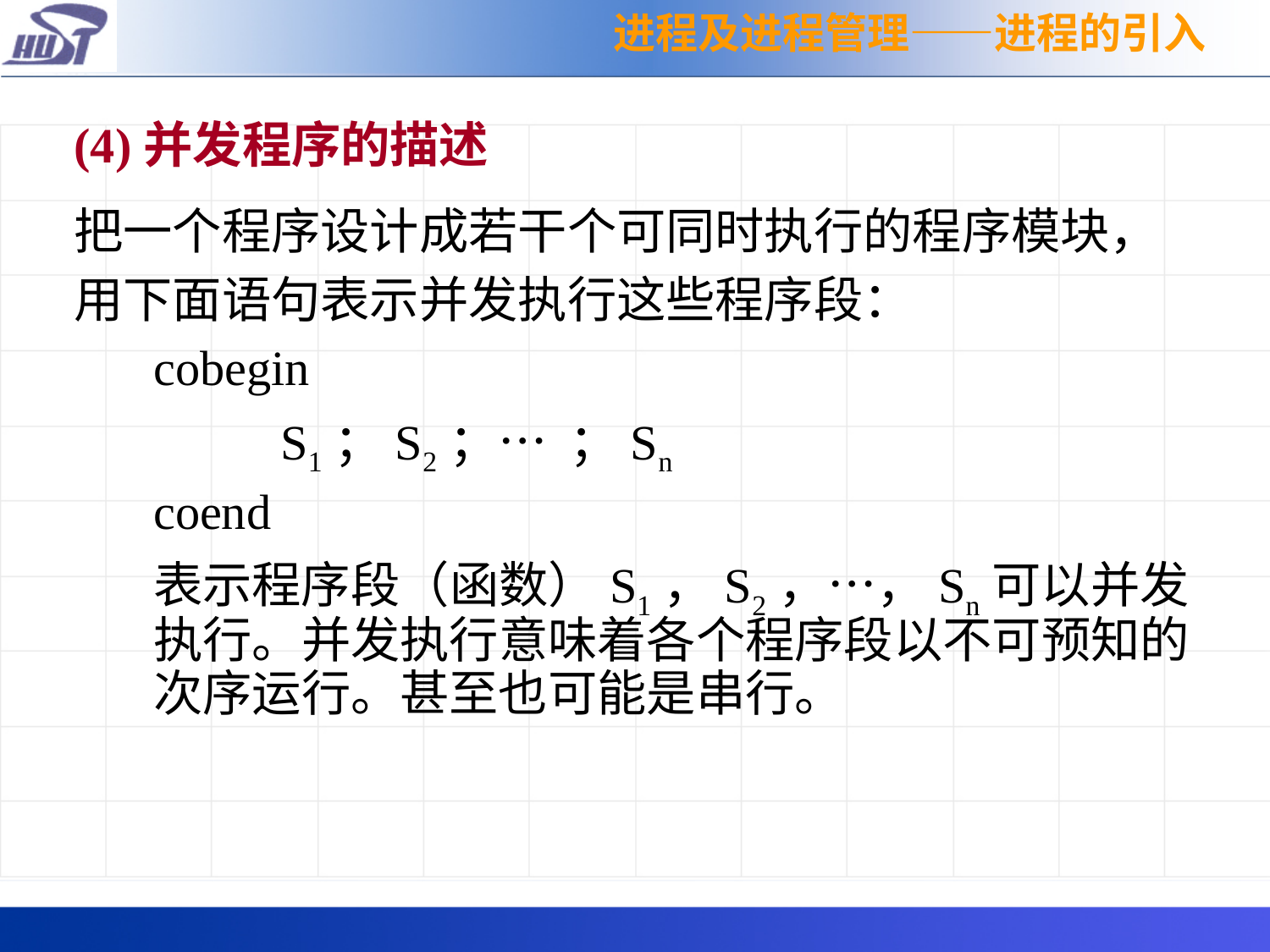

进程及进程管理——进程的引入
(4)并发程序的描述
把一个程序设计成若干个可同时执行的程序模块，
用下面语句表示并发执行这些程序段：
	cobegin
		S1；S2；…  ；Sn
	coend
	表示程序段（函数）S1，S2，…，Sn可以并发执行。并发执行意味着各个程序段以不可预知的次序运行。甚至也可能是串行。